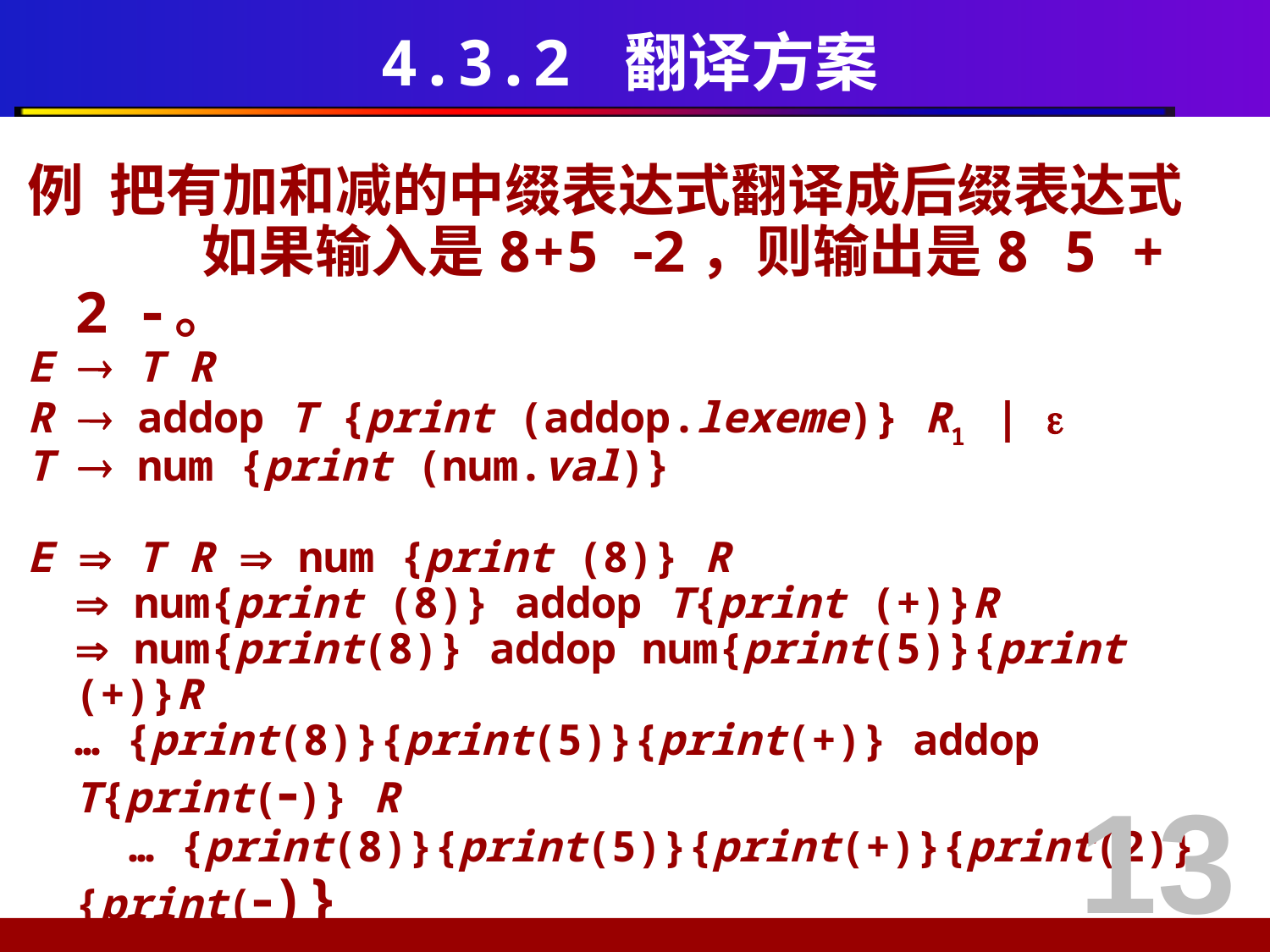

# 4.3.2 翻译方案
例  把有加和减的中缀表达式翻译成后缀表达式
		如果输入是8+5 −2，则输出是8 5 + 2 −。
E → T R
R → addop T {print (addop.lexeme)} R1  | ε
T → num {print (num.val)}

E ⇒ T R ⇒ num {print (8)} R
	⇒ num{print (8)} addop T{print (+)}R
	⇒ num{print(8)} addop num{print(5)}{print (+)}R
	… {print(8)}{print(5)}{print(+)} addop T{print(−)} R
    … {print(8)}{print(5)}{print(+)}{print(2)}{print(−)}
13